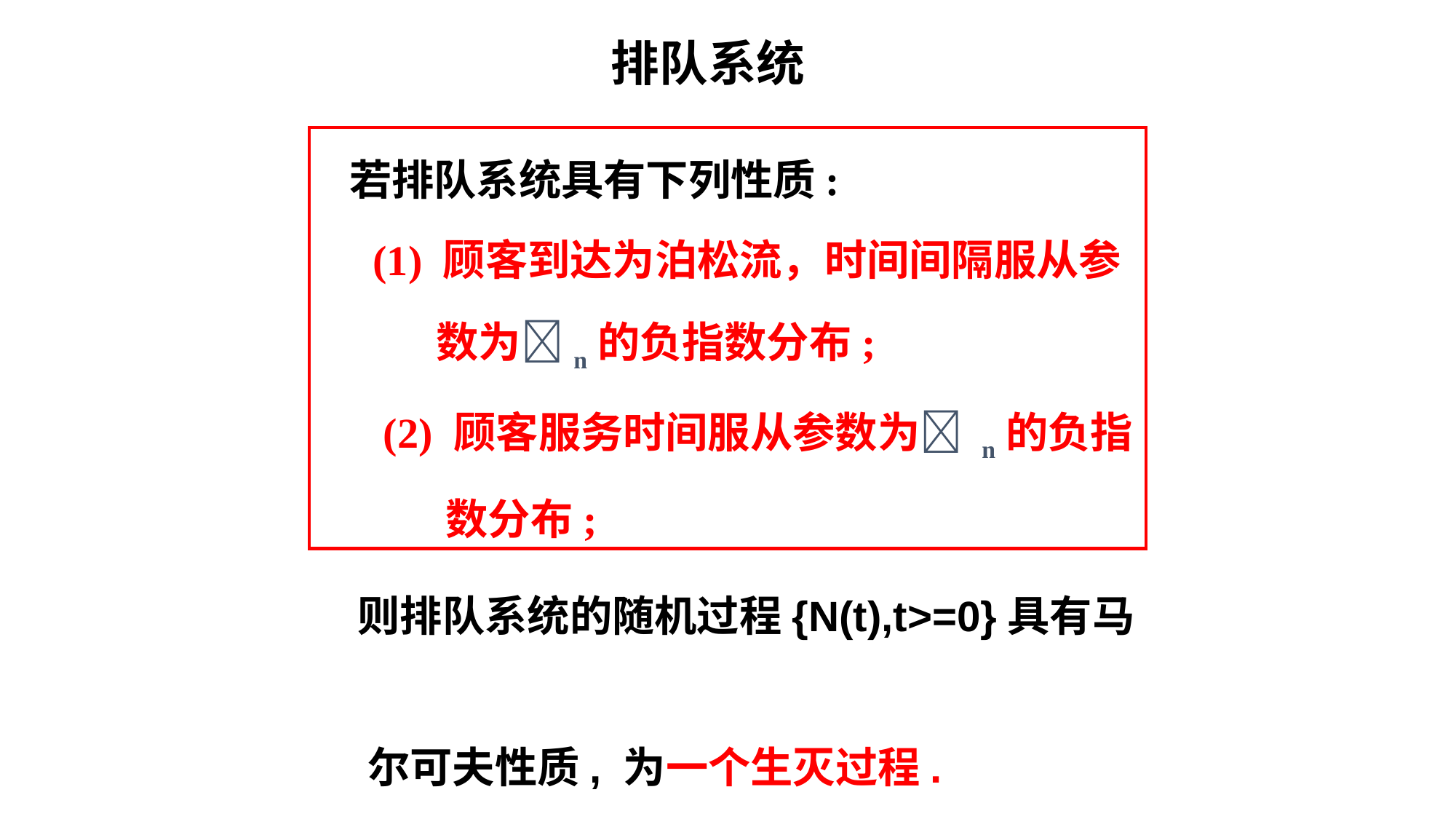

排队系统
  若排队系统具有下列性质:
     (1) 顾客到达为泊松流，时间间隔服从参
           数为λn的负指数分布;
      (2) 顾客服务时间服从参数为μ n的负指
            数分布;
 则排队系统的随机过程{N(t),t>=0}具有马
  尔可夫性质, 为一个生灭过程.